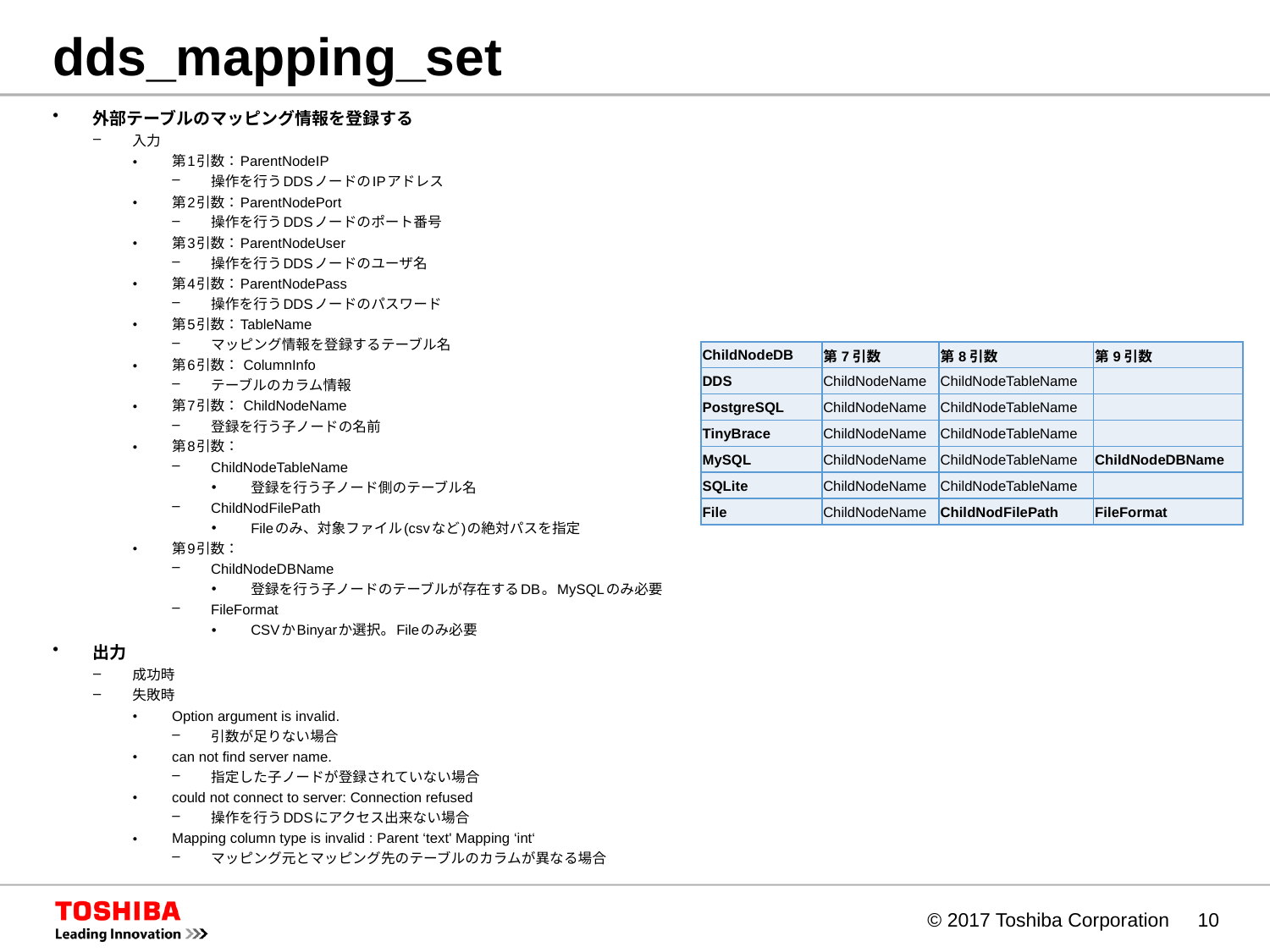

# dds_mapping_set
外部テーブルのマッピング情報を登録する
入力
第1引数：ParentNodeIP
操作を行うDDSノードのIPアドレス
第2引数：ParentNodePort
操作を行うDDSノードのポート番号
第3引数：ParentNodeUser
操作を行うDDSノードのユーザ名
第4引数：ParentNodePass
操作を行うDDSノードのパスワード
第5引数：TableName
マッピング情報を登録するテーブル名
第6引数： ColumnInfo
テーブルのカラム情報
第7引数： ChildNodeName
登録を行う子ノードの名前
第8引数：
ChildNodeTableName
登録を行う子ノード側のテーブル名
ChildNodFilePath
Fileのみ、対象ファイル(csvなど)の絶対パスを指定
第9引数：
ChildNodeDBName
登録を行う子ノードのテーブルが存在するDB。MySQLのみ必要
FileFormat
CSVかBinyarか選択。Fileのみ必要
出力
成功時
失敗時
Option argument is invalid.
引数が足りない場合
can not find server name.
指定した子ノードが登録されていない場合
could not connect to server: Connection refused
操作を行うDDSにアクセス出来ない場合
Mapping column type is invalid : Parent ‘text' Mapping ‘int‘
マッピング元とマッピング先のテーブルのカラムが異なる場合
| ChildNodeDB | 第7引数 | 第8引数 | 第9引数 |
| --- | --- | --- | --- |
| DDS | ChildNodeName | ChildNodeTableName |  |
| PostgreSQL | ChildNodeName | ChildNodeTableName |  |
| TinyBrace | ChildNodeName | ChildNodeTableName |  |
| MySQL | ChildNodeName | ChildNodeTableName | ChildNodeDBName |
| SQLite | ChildNodeName | ChildNodeTableName |  |
| File | ChildNodeName | ChildNodFilePath | FileFormat |